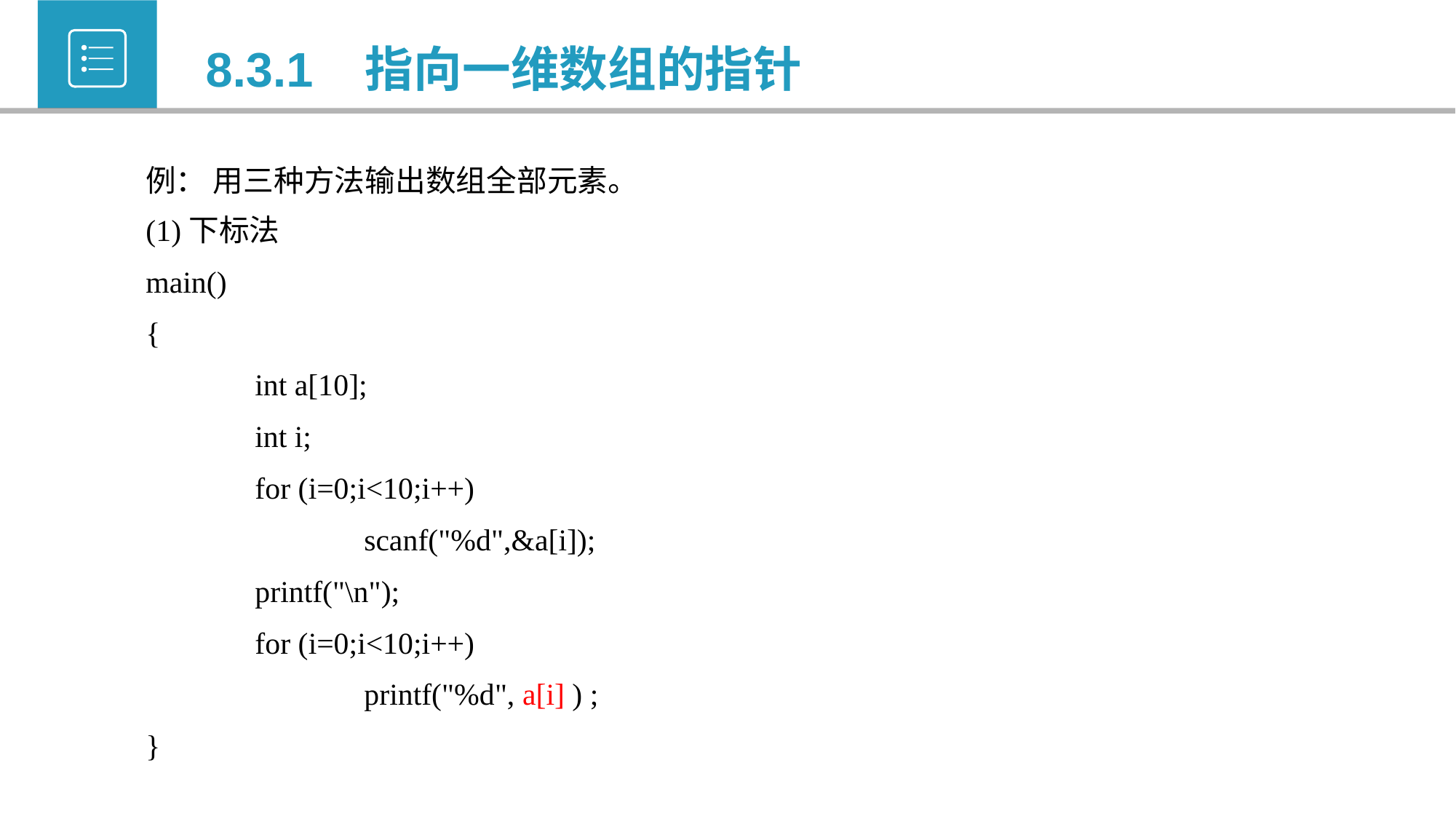

8.3.1   指向一维数组的指针
例： 用三种方法输出数组全部元素。
(1)下标法
main()
{
	int a[10];
	int i;
	for (i=0;i<10;i++)
		scanf("%d",&a[i]);
	printf("\n");
	for (i=0;i<10;i++)
		printf("%d", a[i] ) ;
}